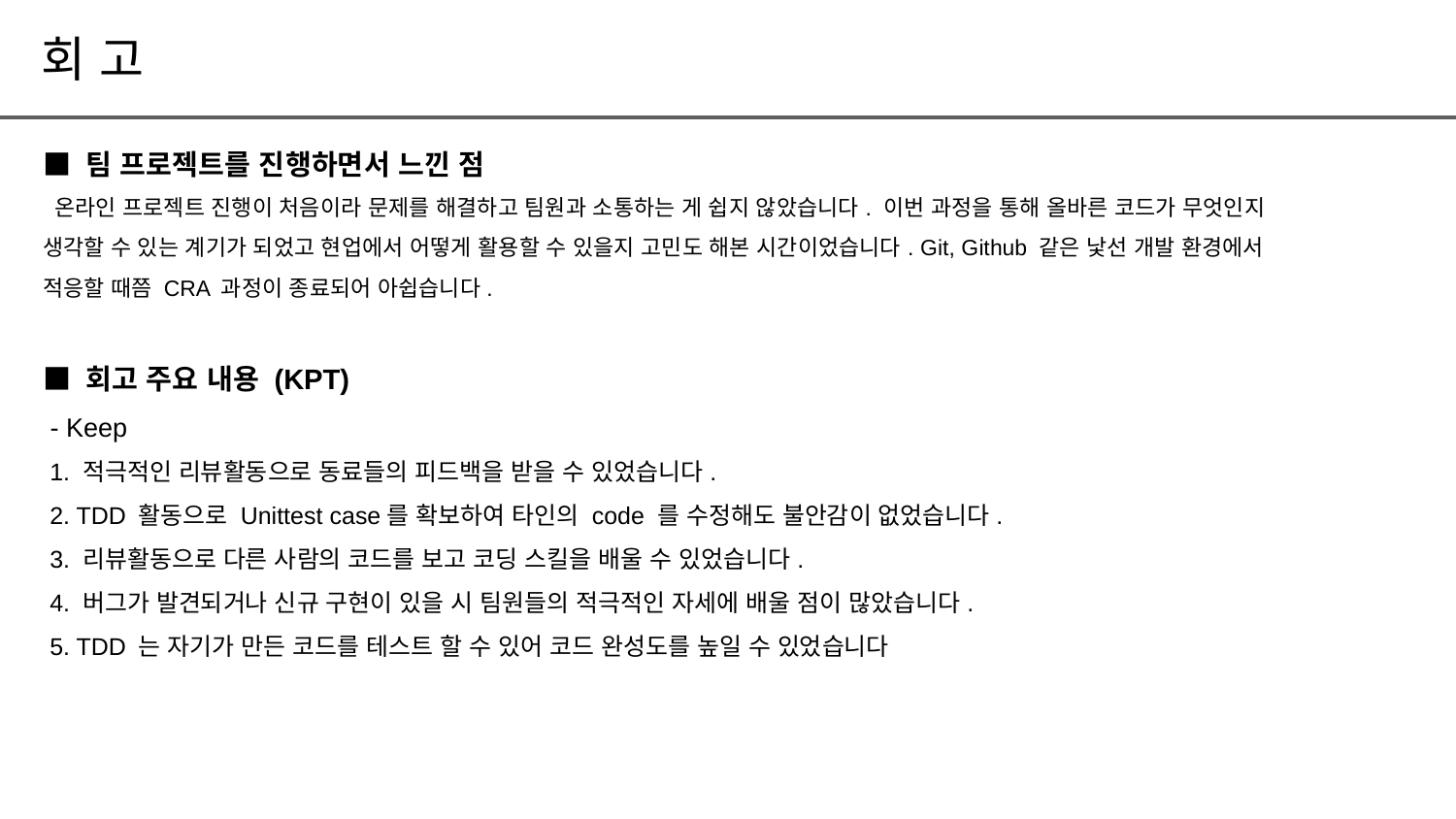

회 고
■ 팀 프로젝트를 진행하면서 느낀 점
 온라인 프로젝트 진행이 처음이라 문제를 해결하고 팀원과 소통하는 게 쉽지 않았습니다. 이번 과정을 통해 올바른 코드가 무엇인지 생각할 수 있는 계기가 되었고 현업에서 어떻게 활용할 수 있을지 고민도 해본 시간이었습니다. Git, Github 같은 낯선 개발 환경에서 적응할 때쯤 CRA 과정이 종료되어 아쉽습니다.

■ 회고 주요 내용 (KPT)
 - Keep
 1. 적극적인 리뷰활동으로 동료들의 피드백을 받을 수 있었습니다.
 2. TDD 활동으로 Unittest case를 확보하여 타인의 code 를 수정해도 불안감이 없었습니다.
 3. 리뷰활동으로 다른 사람의 코드를 보고 코딩 스킬을 배울 수 있었습니다.
 4. 버그가 발견되거나 신규 구현이 있을 시 팀원들의 적극적인 자세에 배울 점이 많았습니다.
 5. TDD 는 자기가 만든 코드를 테스트 할 수 있어 코드 완성도를 높일 수 있었습니다